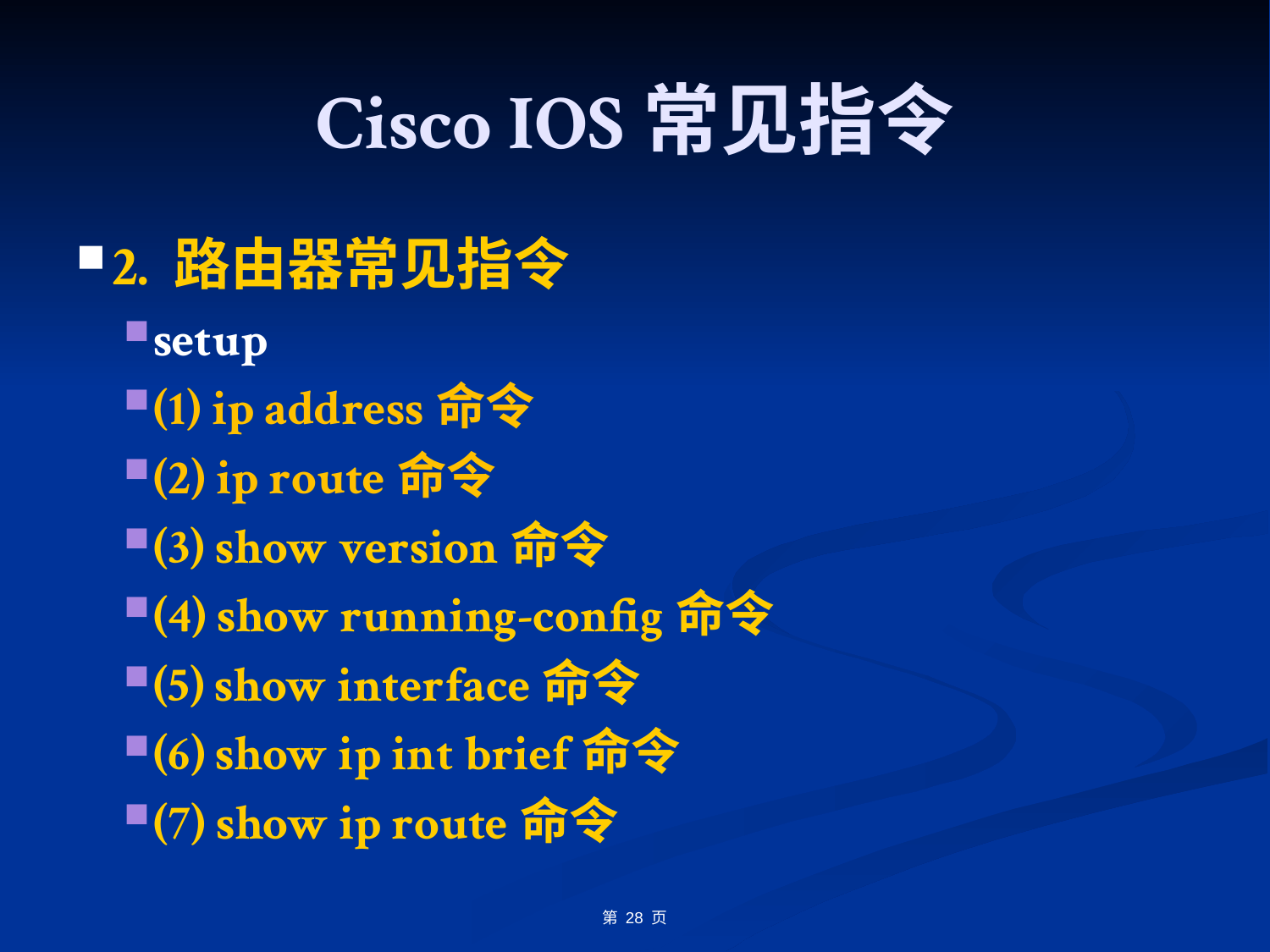

# Cisco IOS常见指令
2. 路由器常见指令
setup
(1) ip address命令
(2) ip route命令
(3) show version命令
(4) show running-config命令
(5) show interface命令
(6) show ip int brief命令
(7) show ip route命令

第 28 页